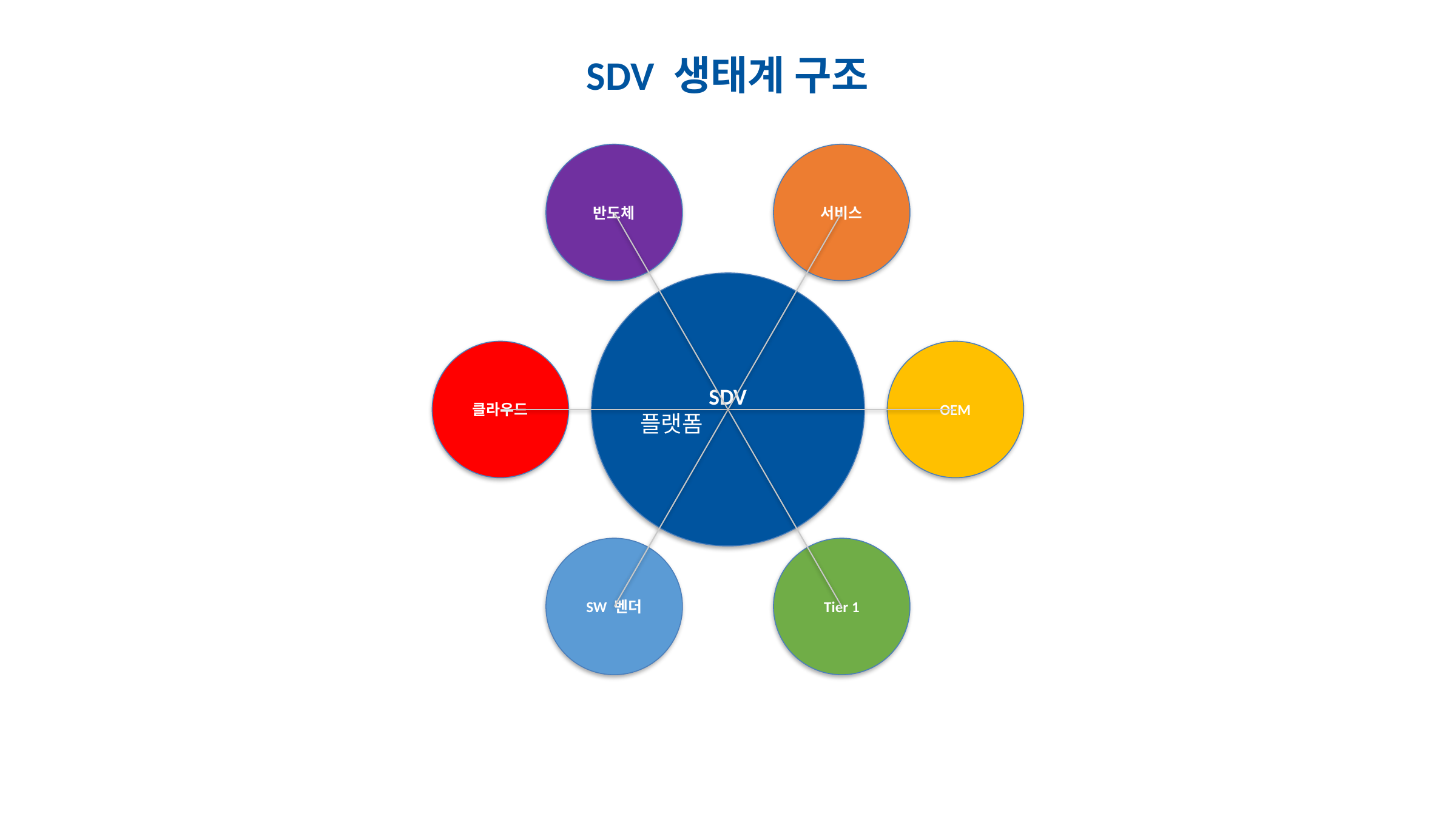

#
SDV 생태계 구조
반도체
서비스
SDV
플랫폼
클라우드
OEM
SW 벤더
Tier 1